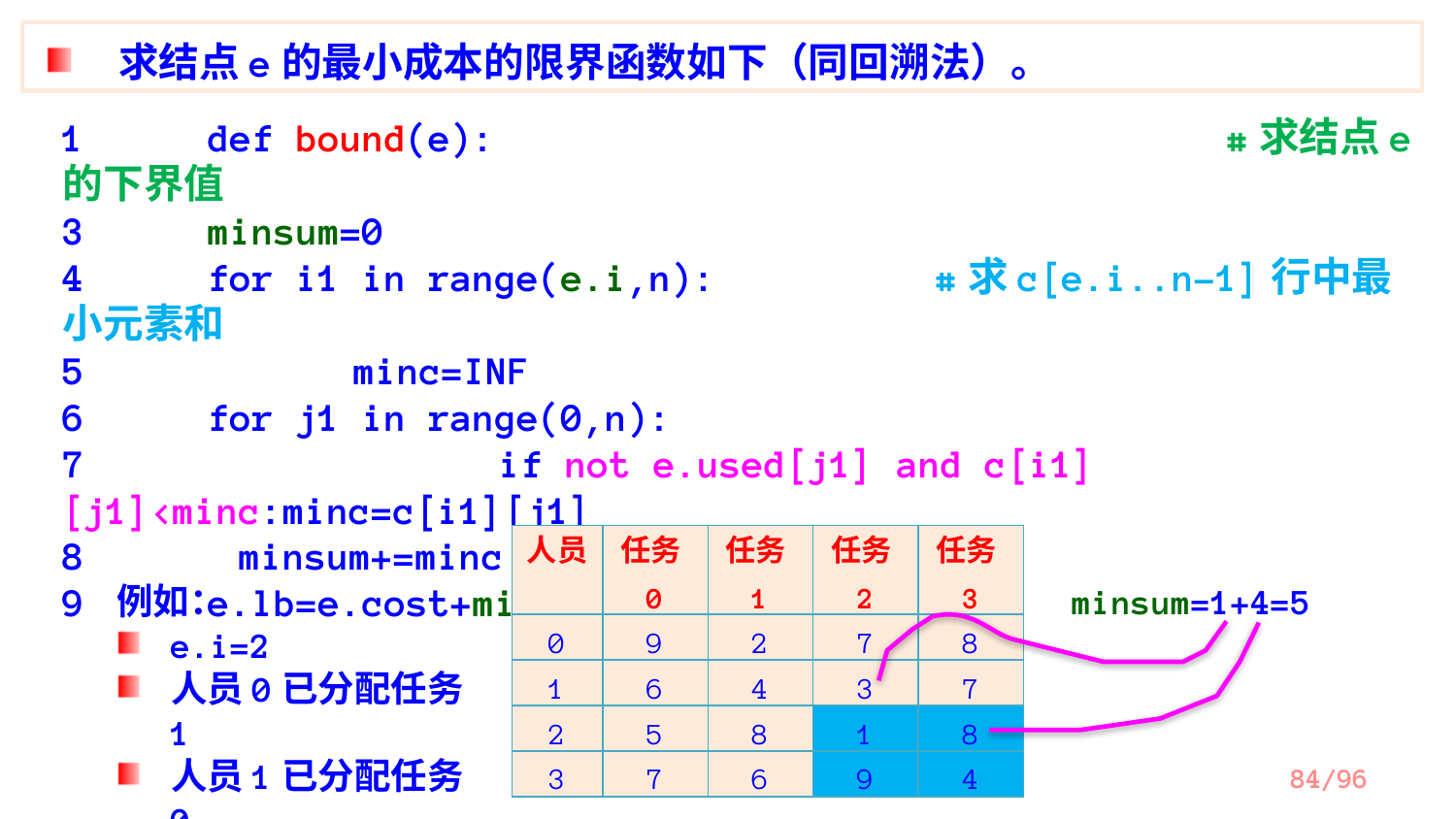

求结点e的最小成本的限界函数如下（同回溯法）。
1	def bound(e):						#求结点e的下界值
3   	minsum=0
4   	for i1 in range(e.i,n):		#求c[e.i..n-1]行中最小元素和
5    		minc=INF
6     	for j1 in range(0,n):
7      		if not e.used[j1] and c[i1][j1]<minc:minc=c[i1][j1]
8       minsum+=minc
9  	e.lb=e.cost+minsum
| 人员 | 任务0 | 任务1 | 任务2 | 任务3 |
| --- | --- | --- | --- | --- |
| 0 | 9 | 2 | 7 | 8 |
| 1 | 6 | 4 | 3 | 7 |
| 2 | 5 | 8 | 1 | 8 |
| 3 | 7 | 6 | 9 | 4 |
例如：
e.i=2
人员0已分配任务1
人员1已分配任务0
minsum=1+4=5

84/96